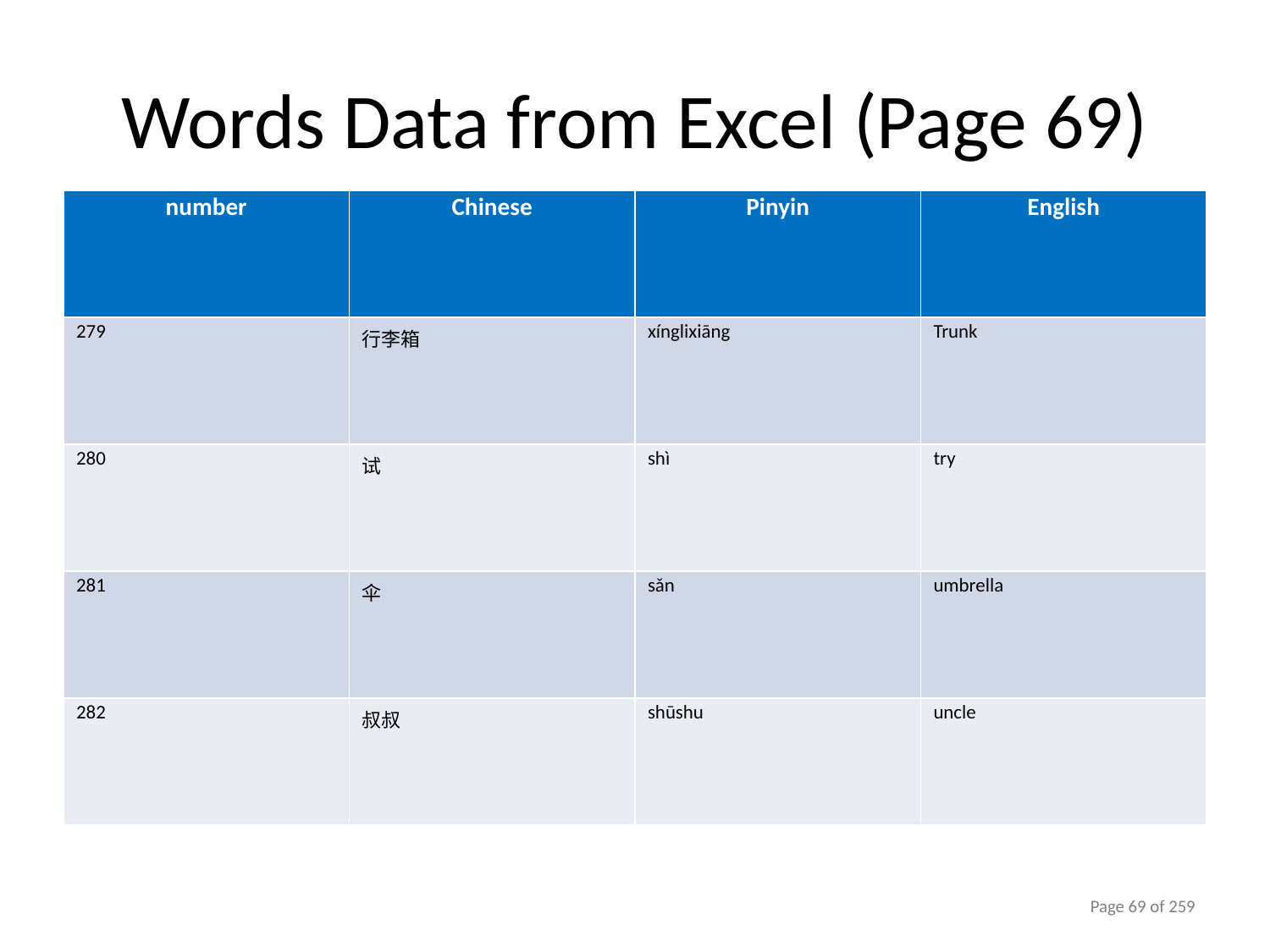

# Words Data from Excel (Page 69)
| number | Chinese | Pinyin | English |
| --- | --- | --- | --- |
| 279 | 行李箱 | xínglixiāng | Trunk |
| 280 | 试 | shì | try |
| 281 | 伞 | sǎn | umbrella |
| 282 | 叔叔 | shūshu | uncle |

Page 69 of 259